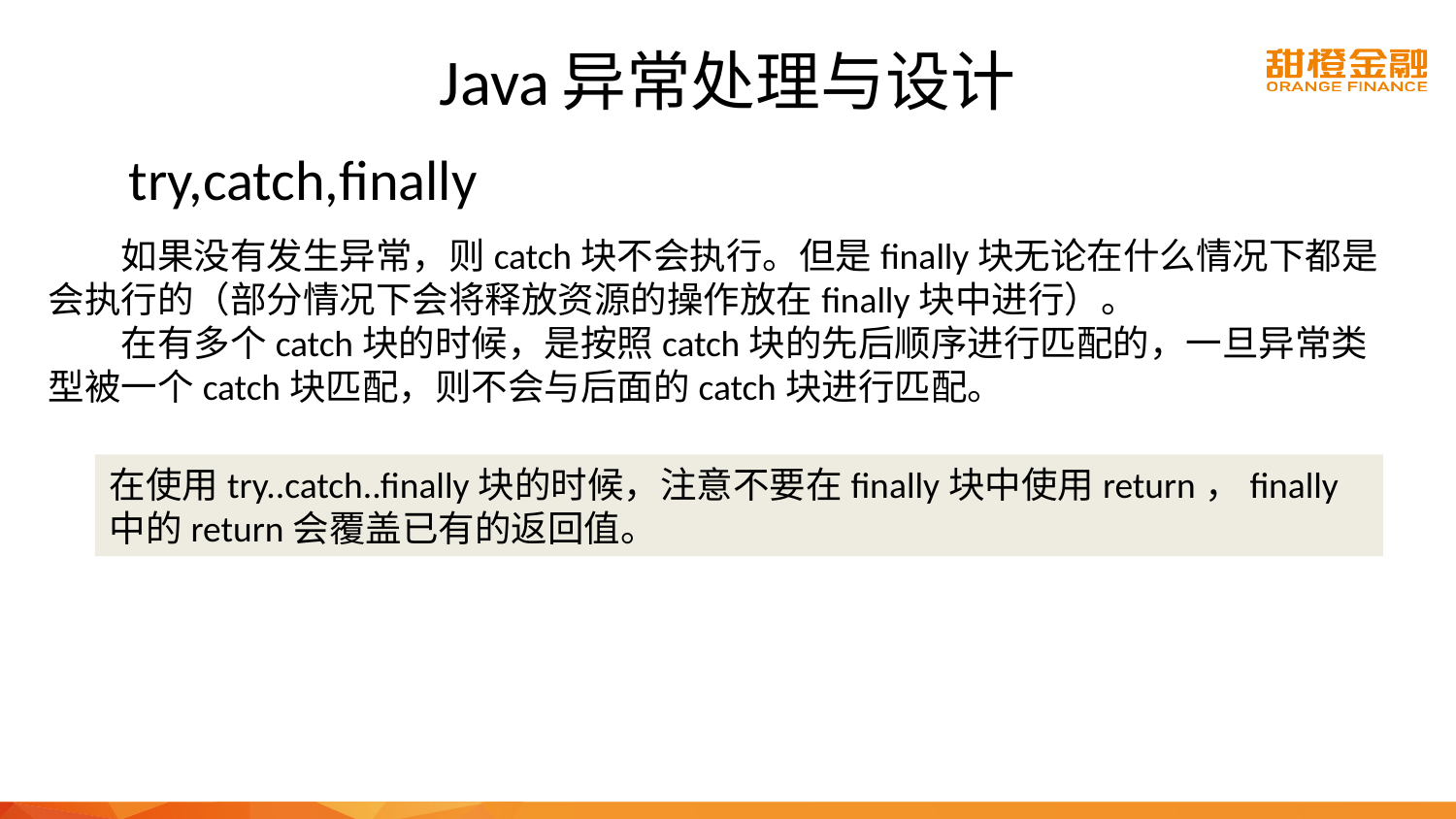

# Java异常处理与设计
try,catch,finally

　　如果没有发生异常，则catch块不会执行。但是finally块无论在什么情况下都是会执行的（部分情况下会将释放资源的操作放在finally块中进行）。
　　在有多个catch块的时候，是按照catch块的先后顺序进行匹配的，一旦异常类型被一个catch块匹配，则不会与后面的catch块进行匹配。
在使用try..catch..finally块的时候，注意不要在finally块中使用return，finally中的return会覆盖已有的返回值。